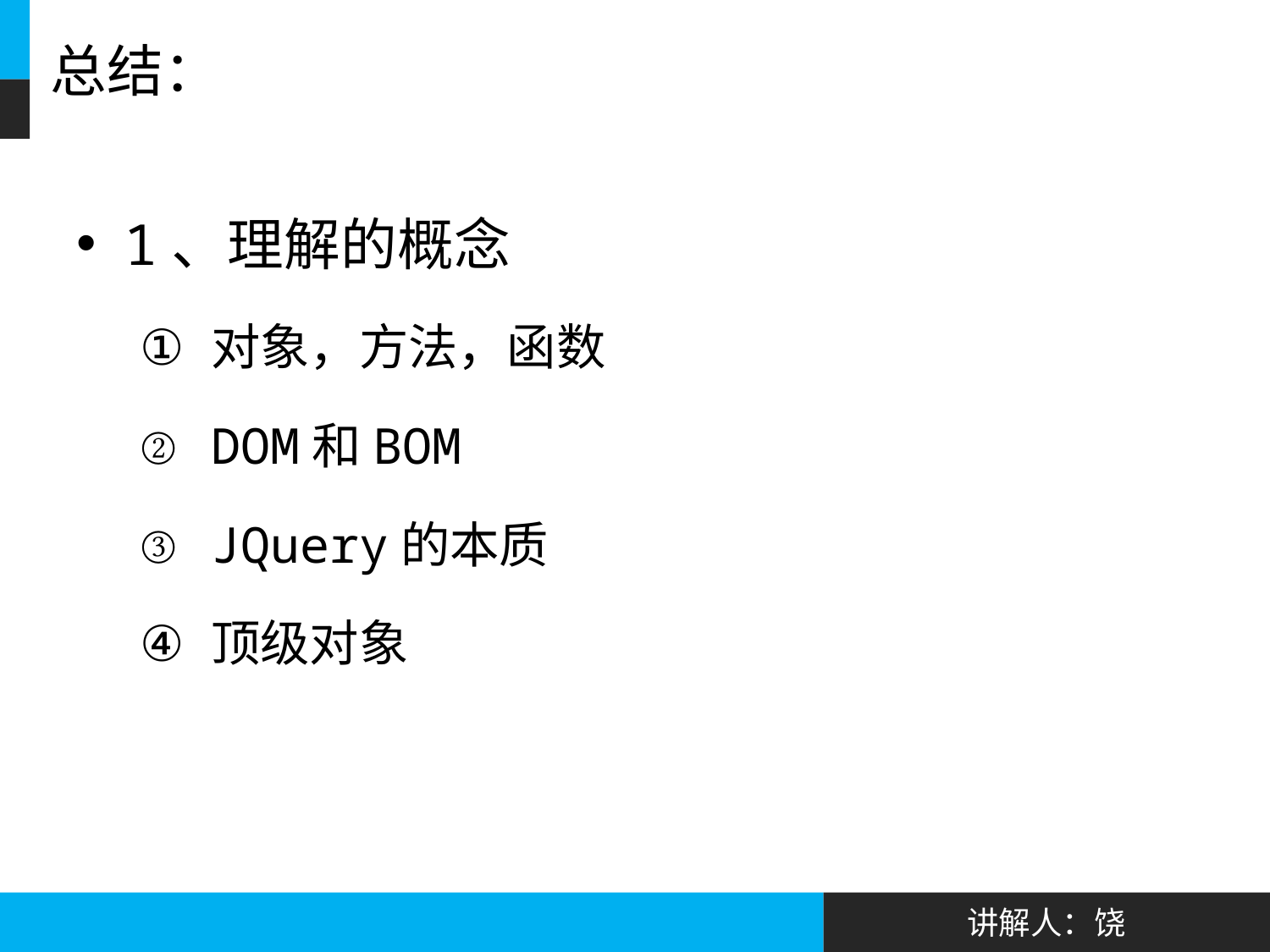

# 总结：
1、理解的概念
对象，方法，函数
DOM和BOM
JQuery的本质
顶级对象